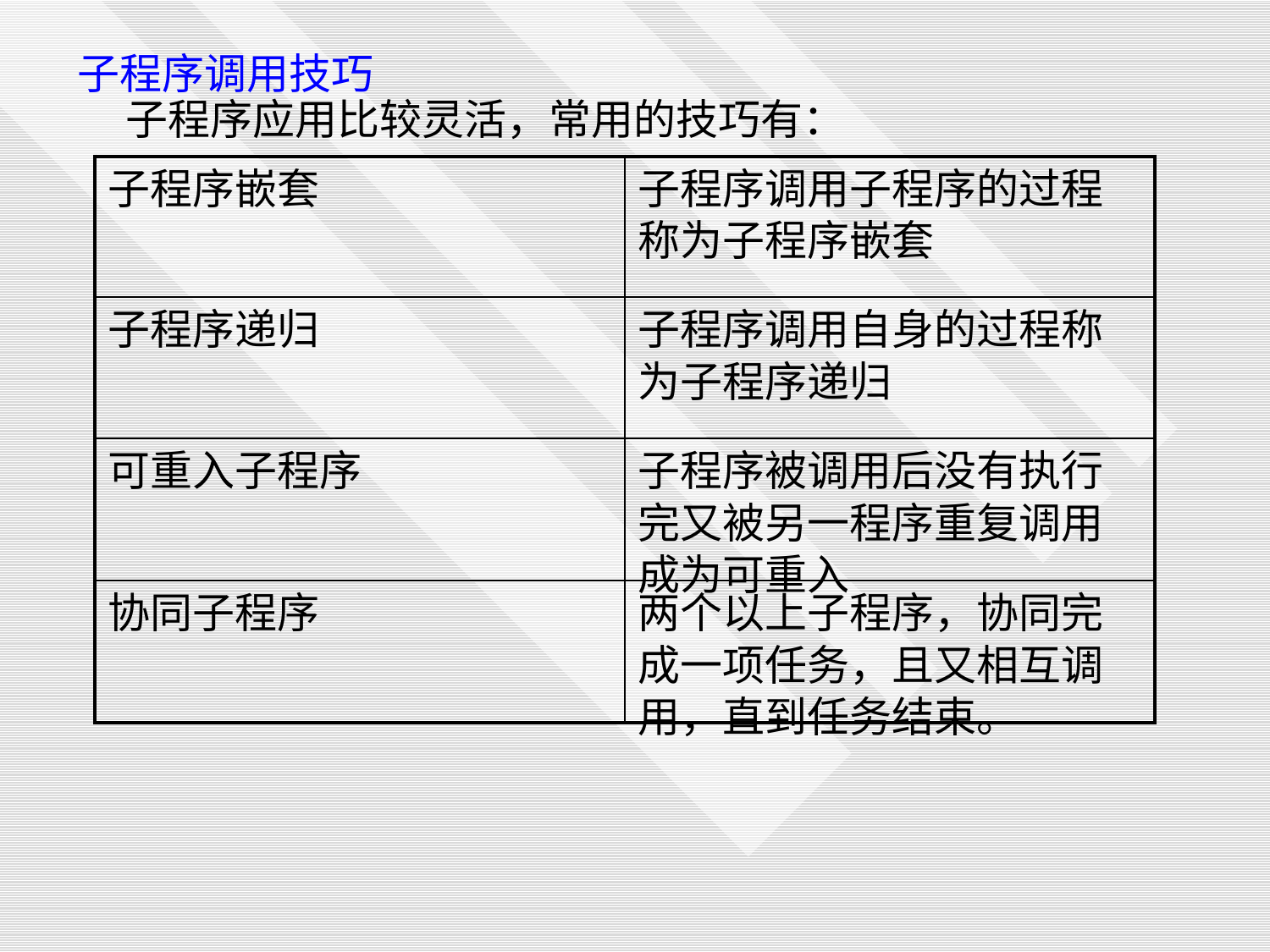

子程序调用技巧
    子程序应用比较灵活，常用的技巧有：
| 子程序嵌套 | 子程序调用子程序的过程称为子程序嵌套 |
| --- | --- |
| 子程序递归 | 子程序调用自身的过程称为子程序递归 |
| 可重入子程序 | 子程序被调用后没有执行完又被另一程序重复调用成为可重入 |
| 协同子程序 | 两个以上子程序，协同完成一项任务，且又相互调用，直到任务结束。 |